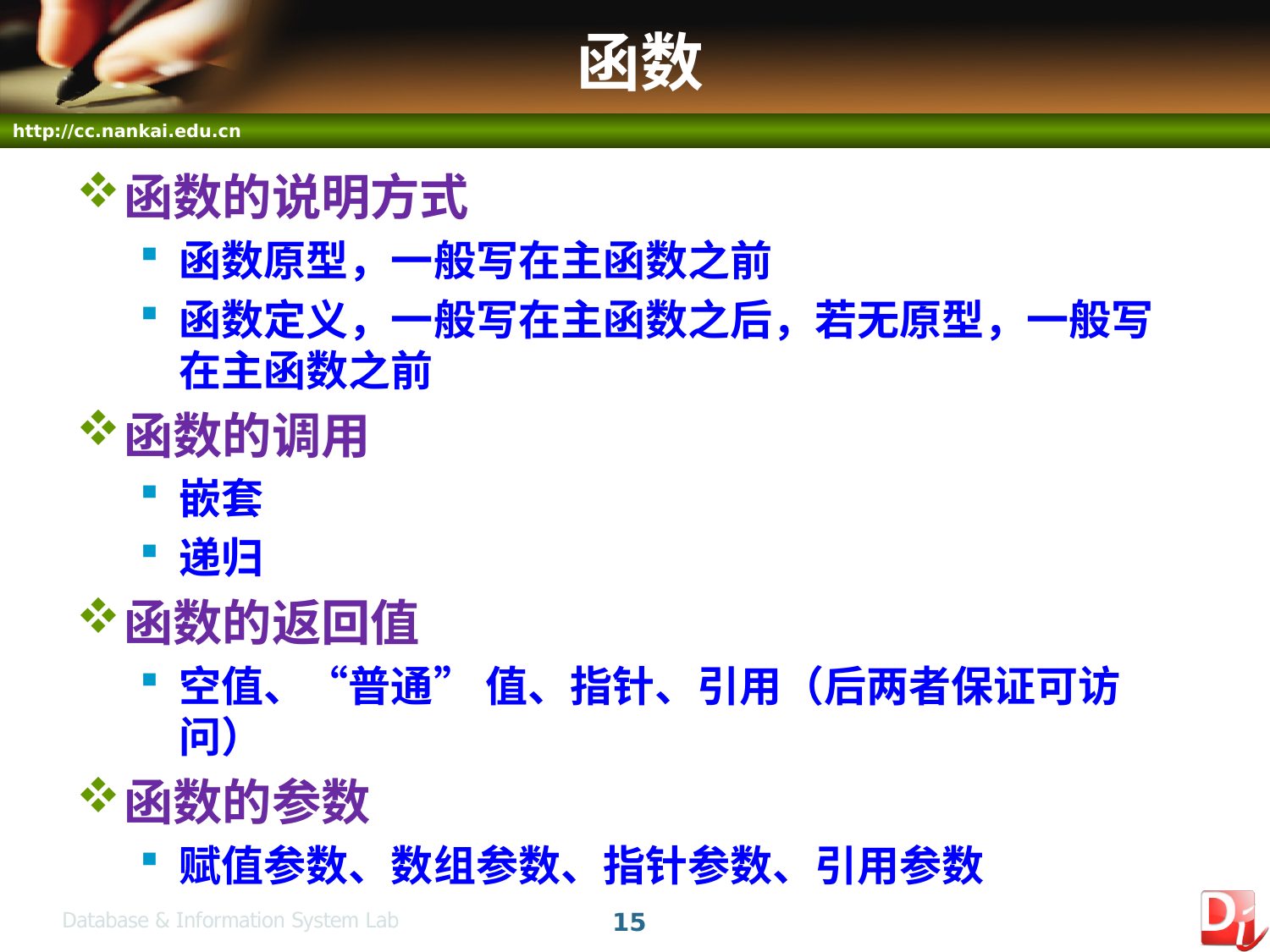

# 函数
函数的说明方式
函数原型，一般写在主函数之前
函数定义，一般写在主函数之后，若无原型，一般写在主函数之前
函数的调用
嵌套
递归
函数的返回值
空值、“普通” 值、指针、引用（后两者保证可访问）
函数的参数
赋值参数、数组参数、指针参数、引用参数
15
Database & Information System Lab